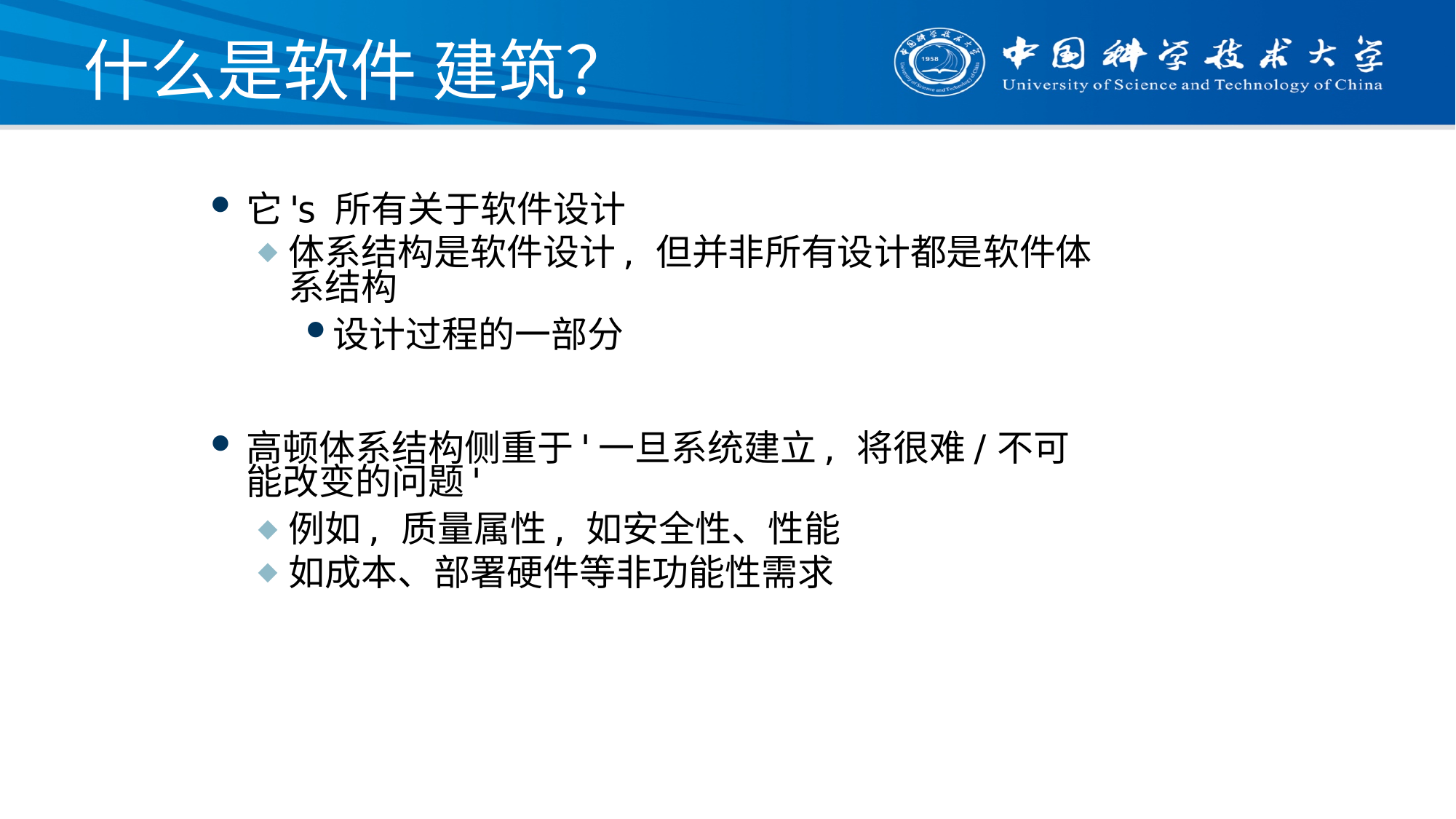

# 什么是软件 建筑？
它's 所有关于软件设计
体系结构是软件设计, 但并非所有设计都是软件体系结构
设计过程的一部分
高顿体系结构侧重于'一旦系统建立, 将很难/不可能改变的问题'
例如, 质量属性, 如安全性、性能
如成本、部署硬件等非功能性需求